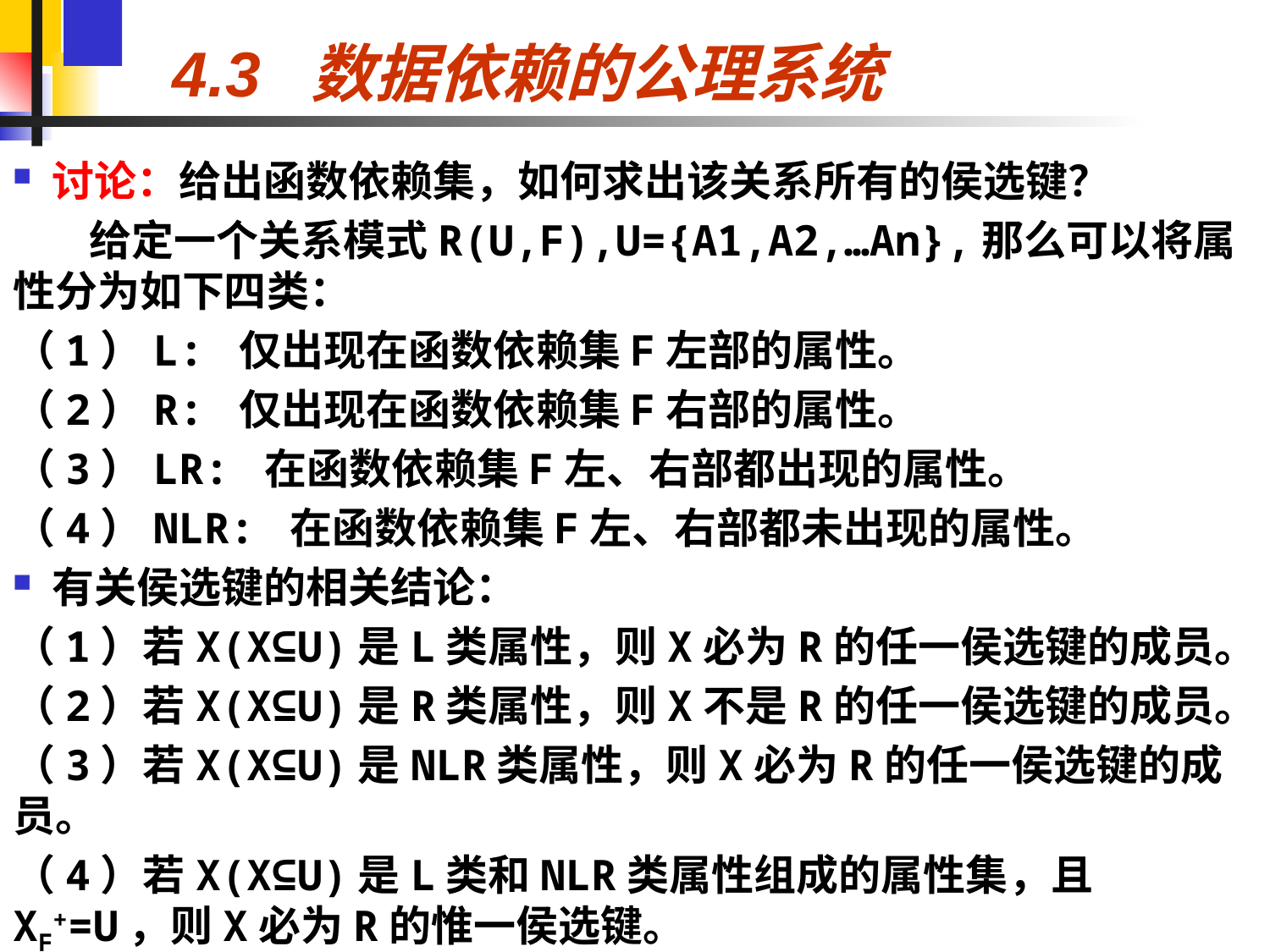

# 4.3  数据依赖的公理系统
 讨论：给出函数依赖集，如何求出该关系所有的侯选键？
       给定一个关系模式R(U,F),U={A1,A2,…An},那么可以将属性分为如下四类：
（1）L: 仅出现在函数依赖集F左部的属性。
（2）R: 仅出现在函数依赖集F右部的属性。
（3）LR: 在函数依赖集F左、右部都出现的属性。
（4）NLR: 在函数依赖集F左、右部都未出现的属性。
 有关侯选键的相关结论：
（1）若X(X⊆U)是L类属性，则X必为R的任一侯选键的成员。
（2）若X(X⊆U)是R类属性，则X不是R的任一侯选键的成员。
（3）若X(X⊆U)是NLR类属性，则X必为R的任一侯选键的成员。
（4）若X(X⊆U)是L类和NLR类属性组成的属性集，且XF+=U，则X必为R的惟一侯选键。